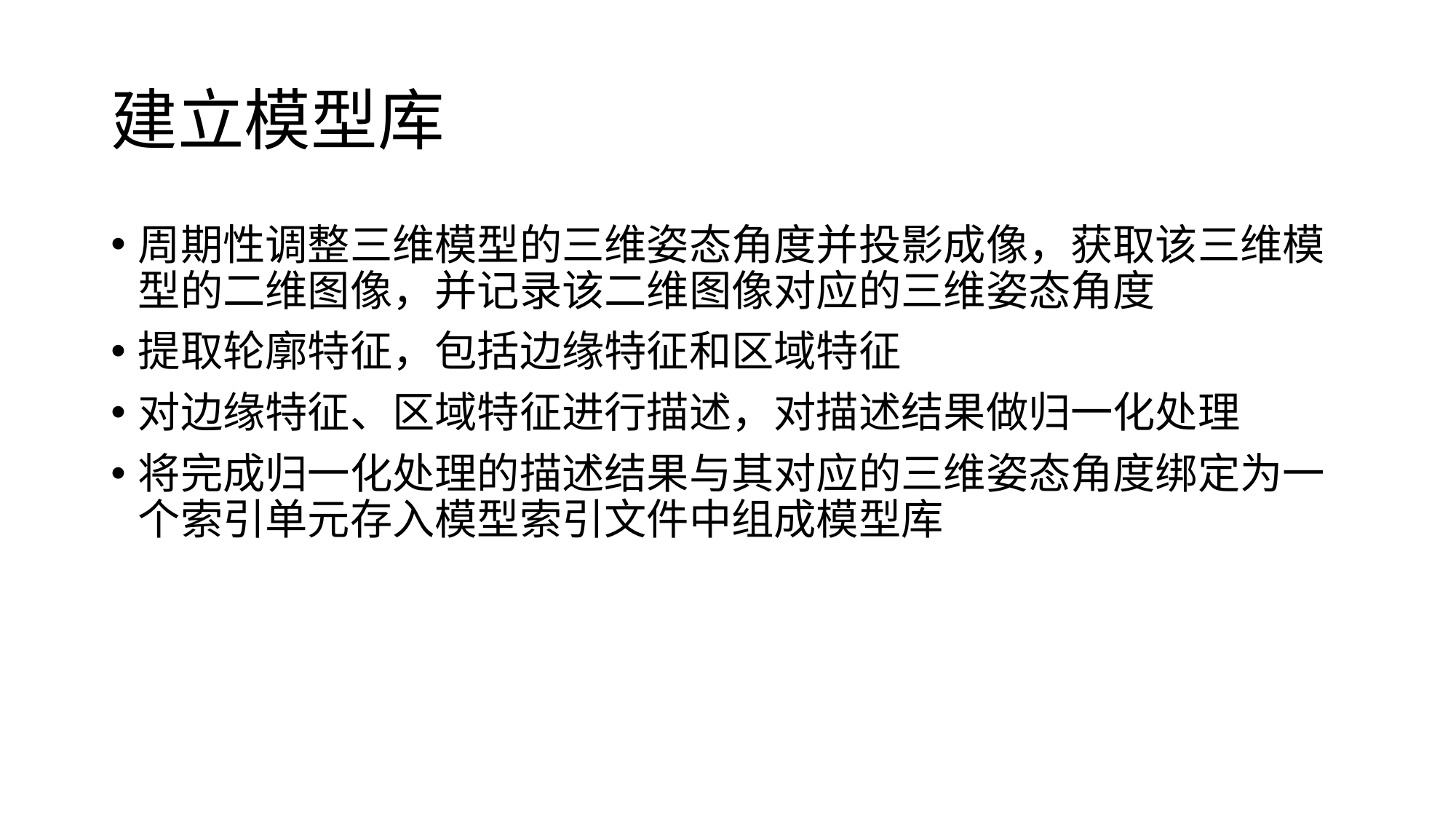

# 建立模型库
周期性调整三维模型的三维姿态角度并投影成像，获取该三维模型的二维图像，并记录该二维图像对应的三维姿态角度
提取轮廓特征，包括边缘特征和区域特征
对边缘特征、区域特征进行描述，对描述结果做归一化处理
将完成归一化处理的描述结果与其对应的三维姿态角度绑定为一个索引单元存入模型索引文件中组成模型库